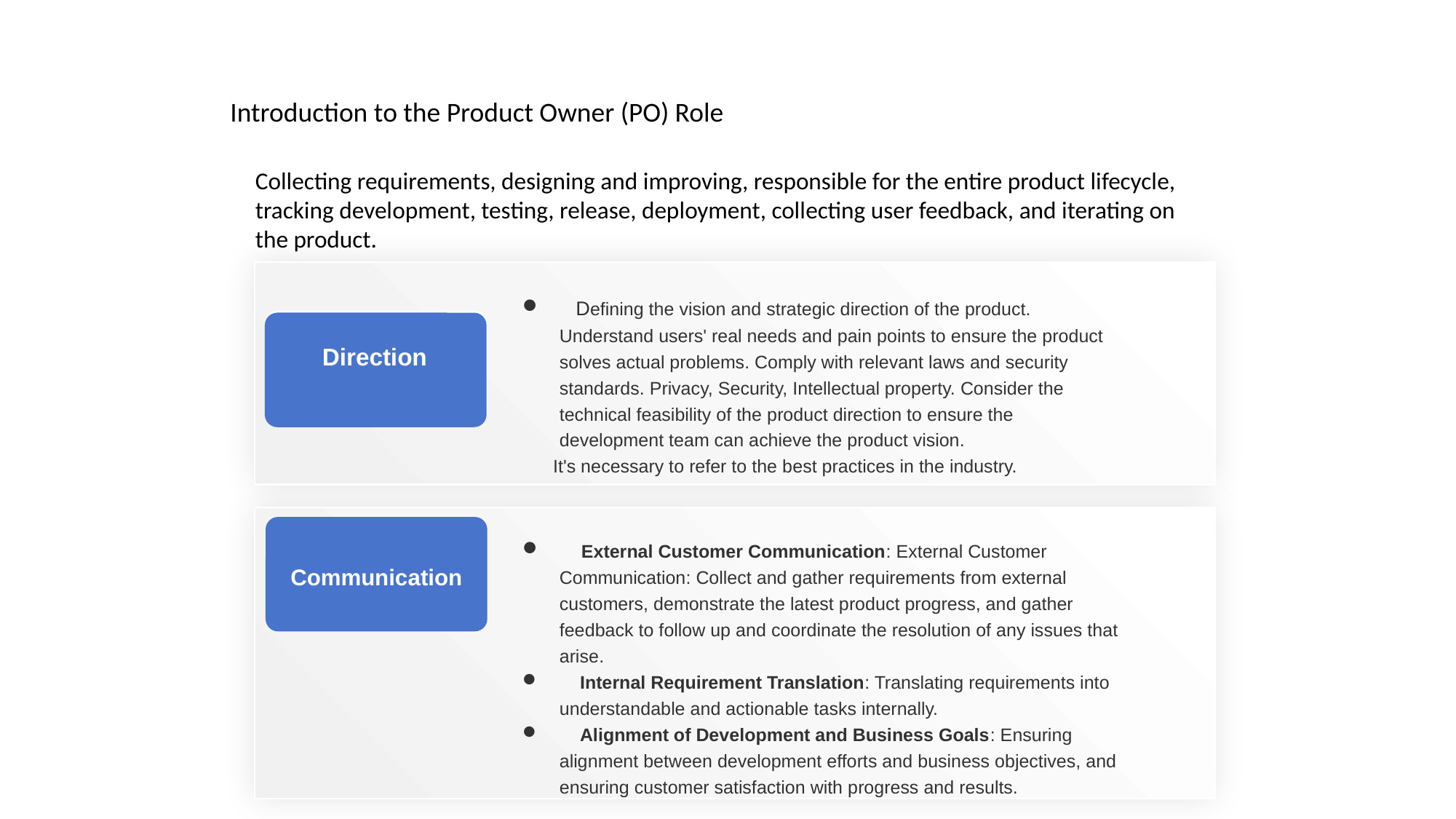

Introduction to the Product Owner (PO) Role
Collecting requirements, designing and improving, responsible for the entire product lifecycle, tracking development, testing, release, deployment, collecting user feedback, and iterating on the product.

   Defining the vision and strategic direction of the product. Understand users' real needs and pain points to ensure the product solves actual problems. Comply with relevant laws and security standards. Privacy, Security, Intellectual property. Consider the technical feasibility of the product direction to ensure the development team can achieve the product vision.
      It's necessary to refer to the best practices in the industry.

标题

Direction

Communication
    External Customer Communication: External Customer Communication: Collect and gather requirements from external customers, demonstrate the latest product progress, and gather feedback to follow up and coordinate the resolution of any issues that arise.
    Internal Requirement Translation: Translating requirements into understandable and actionable tasks internally.
    Alignment of Development and Business Goals: Ensuring alignment between development efforts and business objectives, and ensuring customer satisfaction with progress and results.